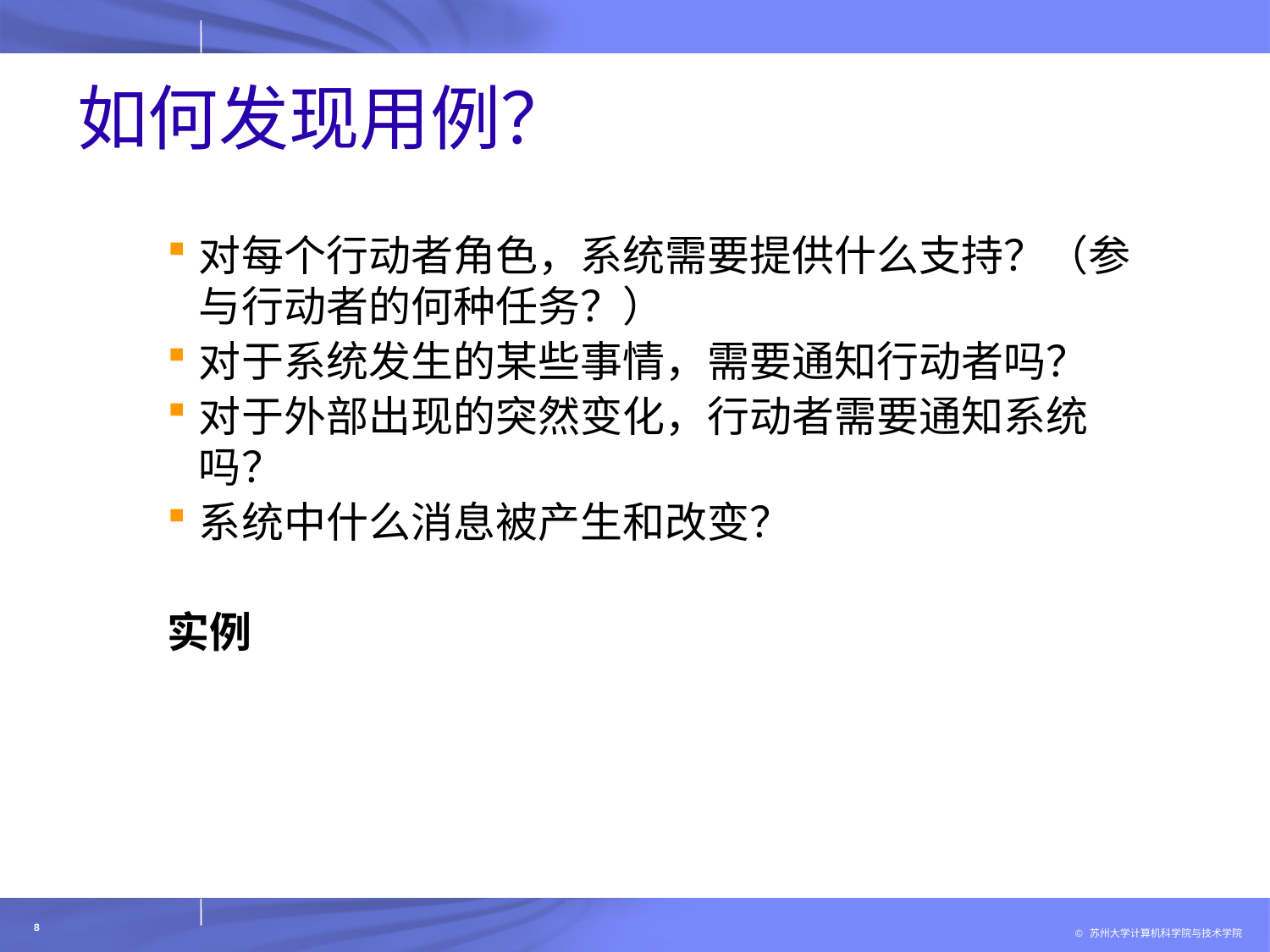

# 如何发现用例？
对每个行动者角色，系统需要提供什么支持？（参与行动者的何种任务？）
对于系统发生的某些事情，需要通知行动者吗？
对于外部出现的突然变化，行动者需要通知系统吗？
系统中什么消息被产生和改变？

实例
8